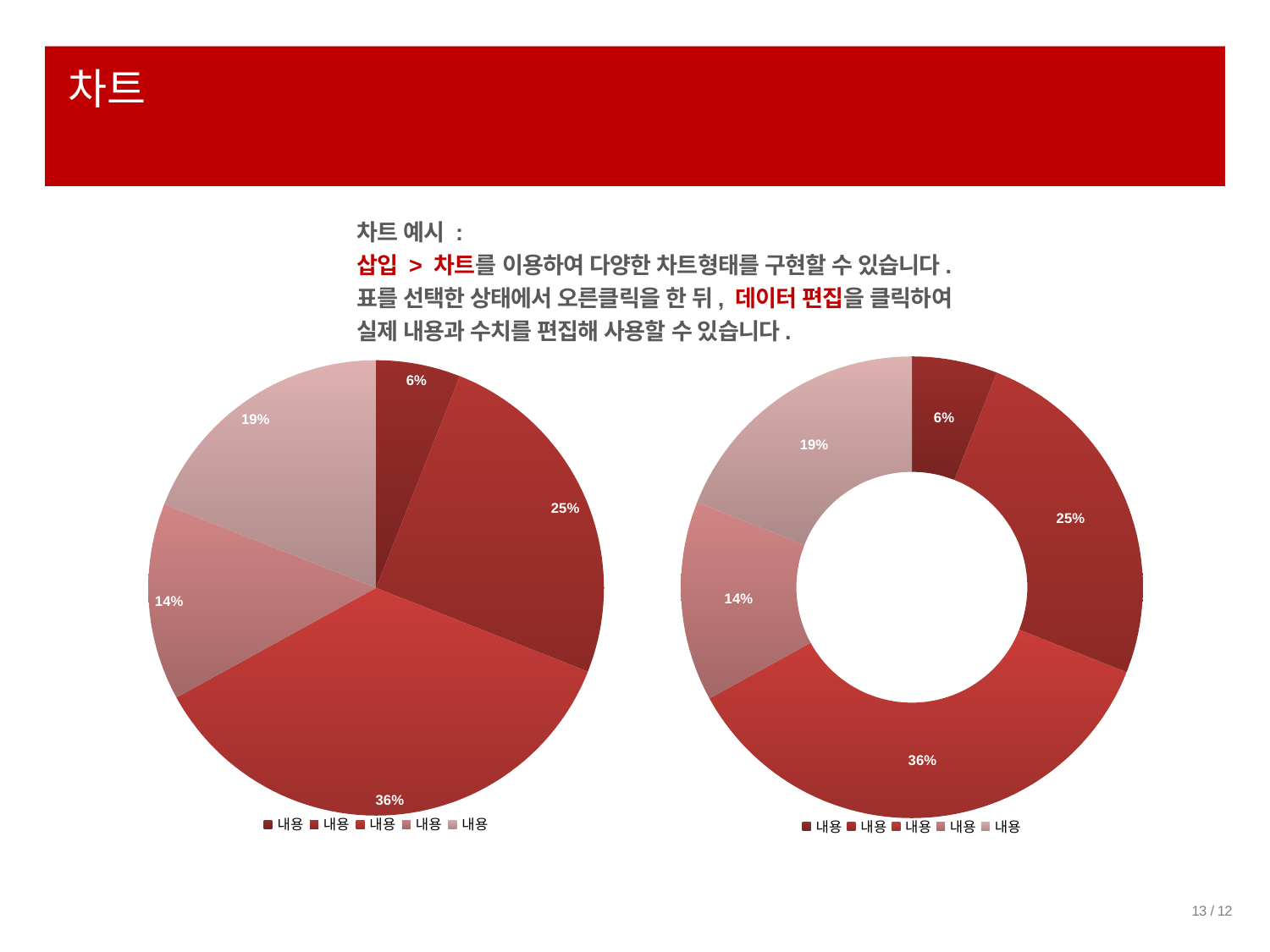

# 차트
차트 예시 :
삽입 > 차트를 이용하여 다양한 차트형태를 구현할 수 있습니다.
표를 선택한 상태에서 오른클릭을 한 뒤, 데이터 편집을 클릭하여
실제 내용과 수치를 편집해 사용할 수 있습니다.

### Chart

| Category | 열1 |
|---|---|
| 내용 | 6.0 |
| 내용 | 25.0 |
| 내용 | 36.0 |
| 내용 | 14.0 |
| 내용 | 19.0 |

### Chart

| Category | 열1 |
|---|---|
| 내용 | 6.0 |
| 내용 | 25.0 |
| 내용 | 36.0 |
| 내용 | 14.0 |
| 내용 | 19.0 |
13 / 12